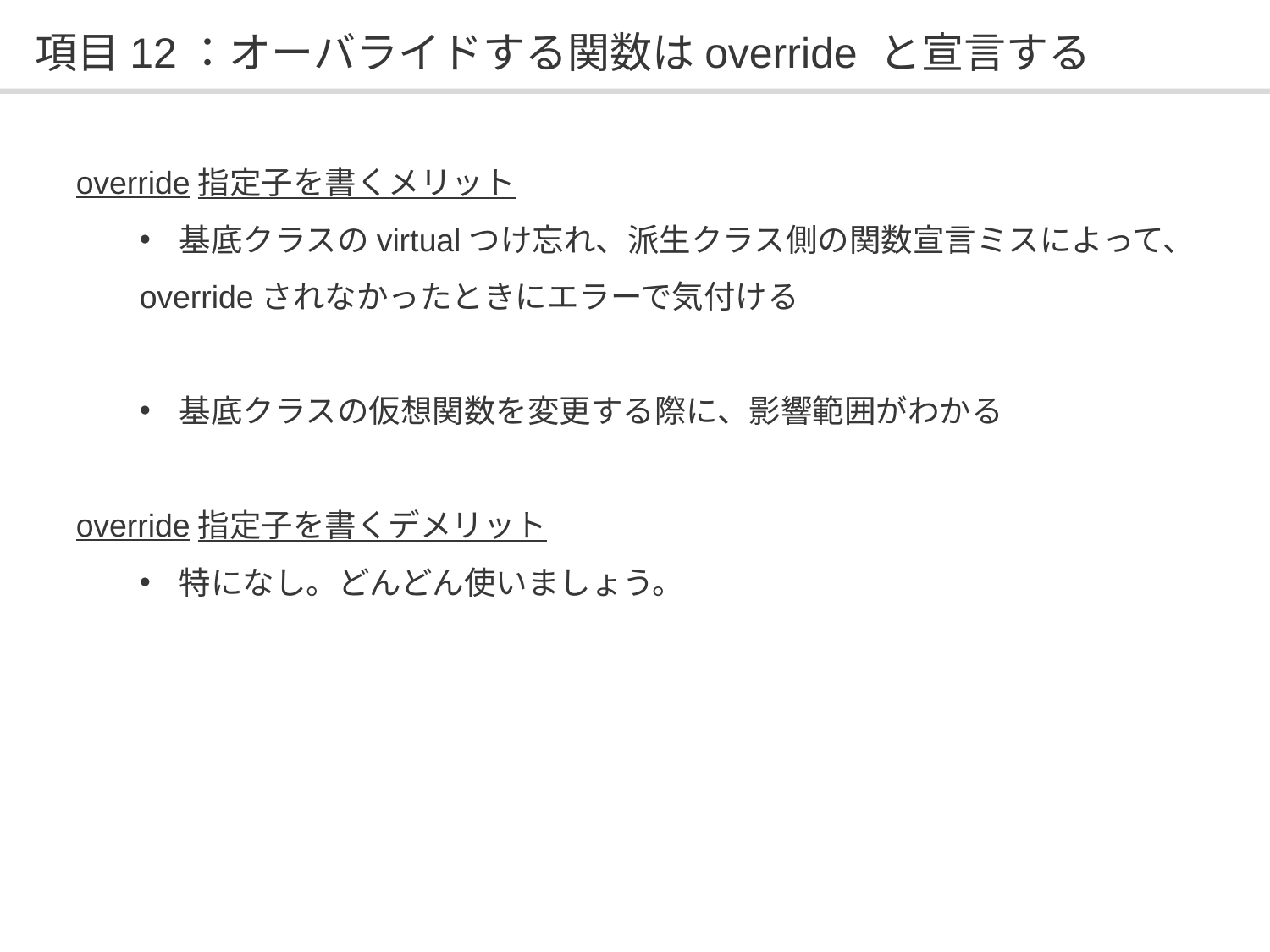

# 項目12：オーバライドする関数はoverride と宣言する
override指定子を書くメリット
基底クラスのvirtualつけ忘れ、派生クラス側の関数宣言ミスによって、
overrideされなかったときにエラーで気付ける

基底クラスの仮想関数を変更する際に、影響範囲がわかる

override指定子を書くデメリット
特になし。どんどん使いましょう。